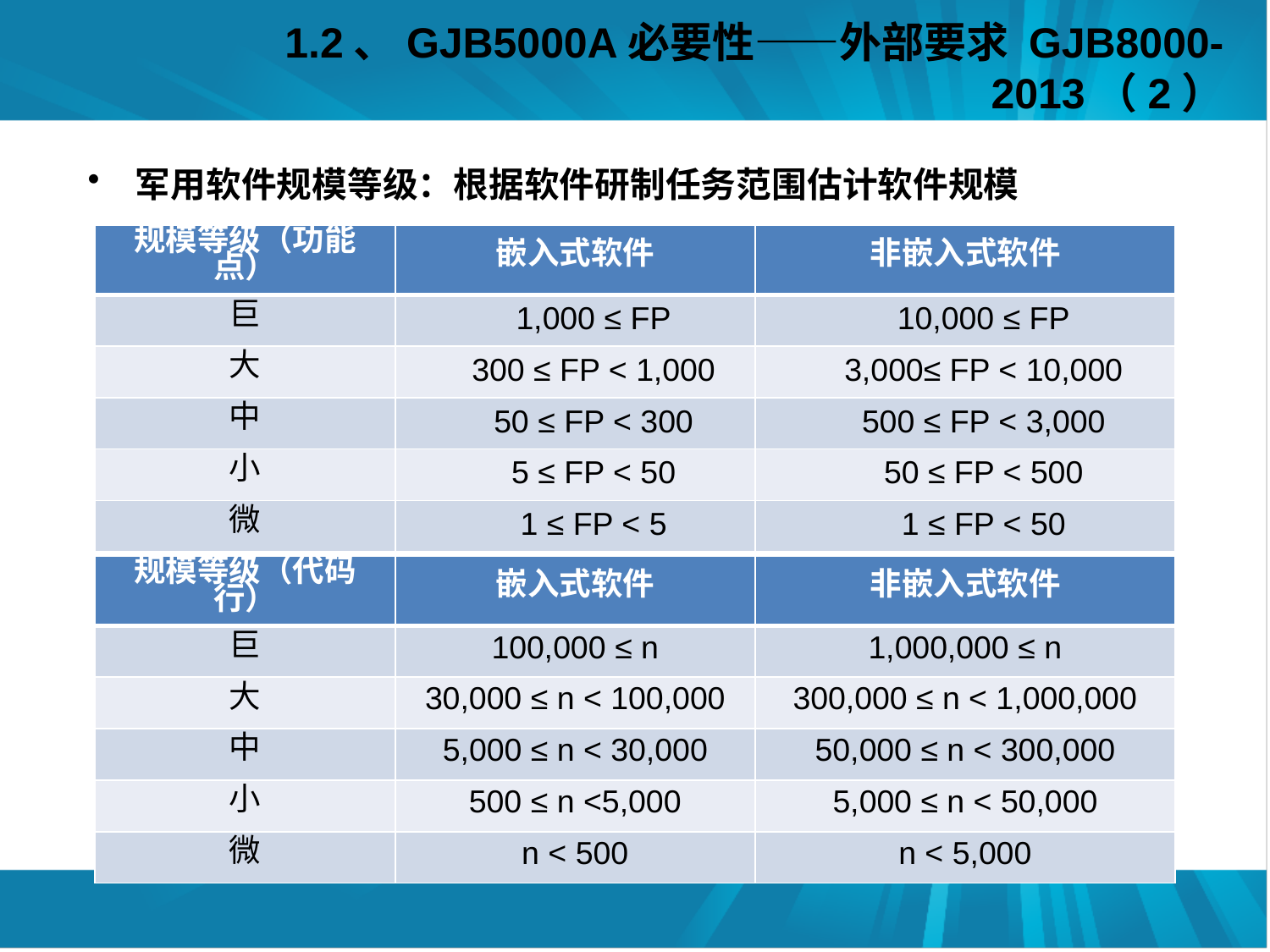

# 1.2、GJB5000A必要性——外部要求 GJB8000-2013（2）
军用软件规模等级：根据软件研制任务范围估计软件规模

| 规模等级（功能点） | 嵌入式软件 | 非嵌入式软件 |
| --- | --- | --- |
| 巨 | 1,000 ≤ FP | 10,000 ≤ FP |
| 大 | 300 ≤ FP < 1,000 | 3,000≤ FP < 10,000 |
| 中 | 50 ≤ FP < 300 | 500 ≤ FP < 3,000 |
| 小 | 5 ≤ FP < 50 | 50 ≤ FP < 500 |
| 微 | 1 ≤ FP < 5 | 1 ≤ FP < 50 |
| 规模等级（代码行） | 嵌入式软件 | 非嵌入式软件 |
| --- | --- | --- |
| 巨 | 100,000 ≤ n | 1,000,000 ≤ n |
| 大 | 30,000 ≤ n < 100,000 | 300,000 ≤ n < 1,000,000 |
| 中 | 5,000 ≤ n < 30,000 | 50,000 ≤ n < 300,000 |
| 小 | 500 ≤ n <5,000 | 5,000 ≤ n < 50,000 |
| 微 | n < 500 | n < 5,000 |
4